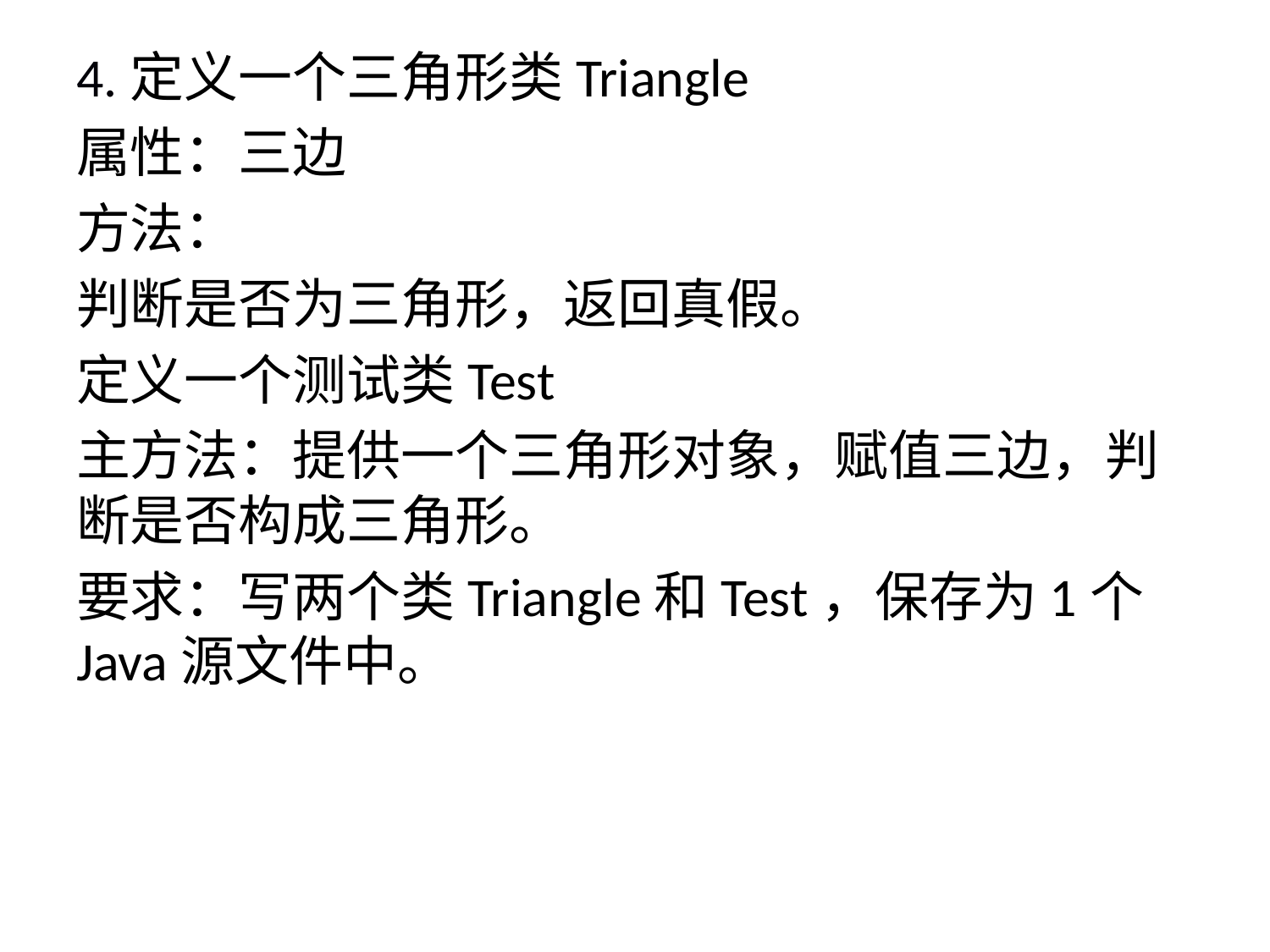

4.定义一个三角形类Triangle
属性：三边
方法：
判断是否为三角形，返回真假。
定义一个测试类Test
主方法：提供一个三角形对象，赋值三边，判断是否构成三角形。
要求：写两个类Triangle和Test，保存为1个Java源文件中。